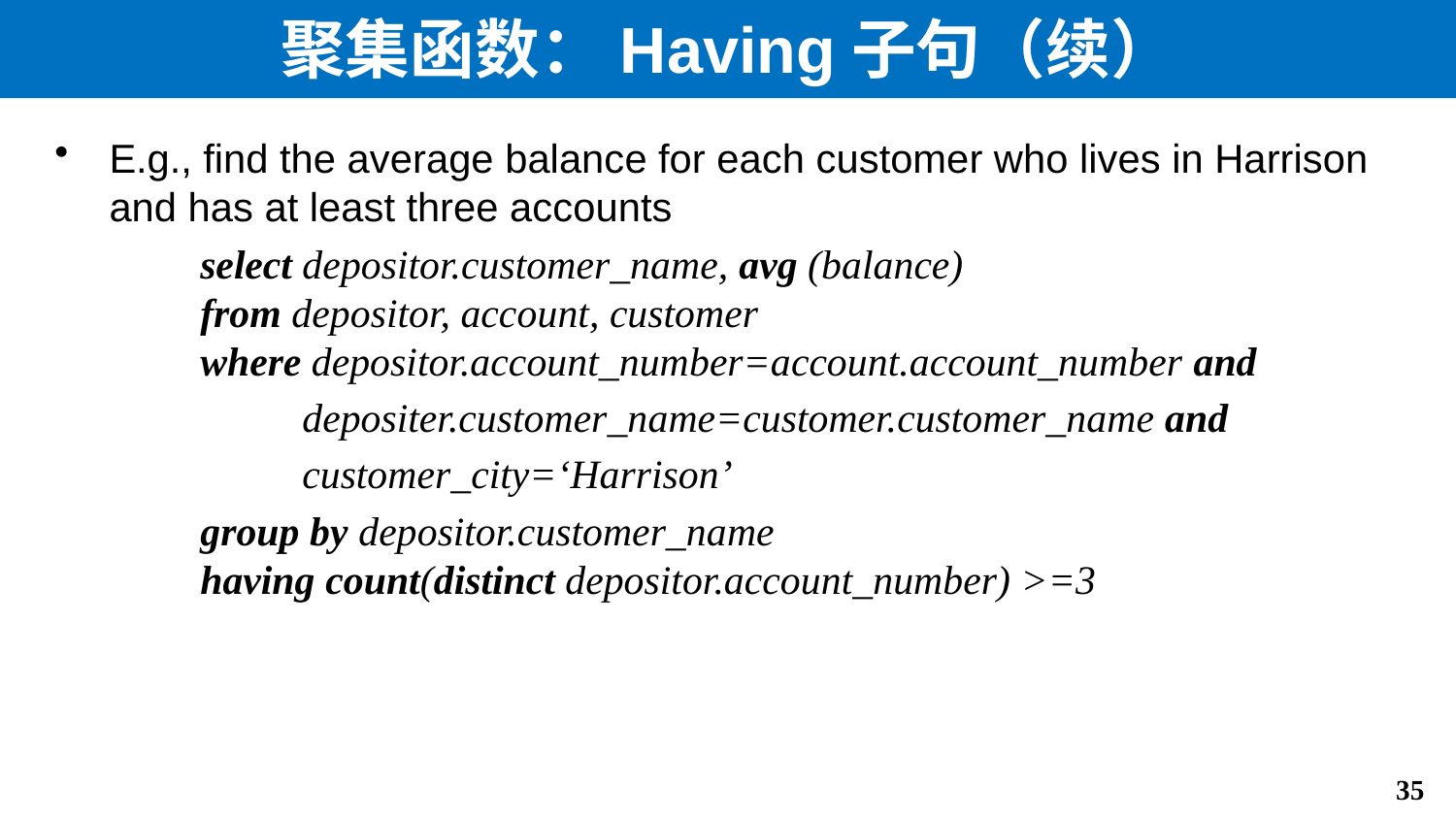

# 聚集函数：Having子句（续）
E.g., find the average balance for each customer who lives in Harrison and has at least three accounts
	select depositor.customer_name, avg (balance)
	from depositor, account, customer
	where depositor.account_number=account.account_number and
	          depositer.customer_name=customer.customer_name and
	          customer_city=‘Harrison’
	group by depositor.customer_name
	having count(distinct depositor.account_number) >=3